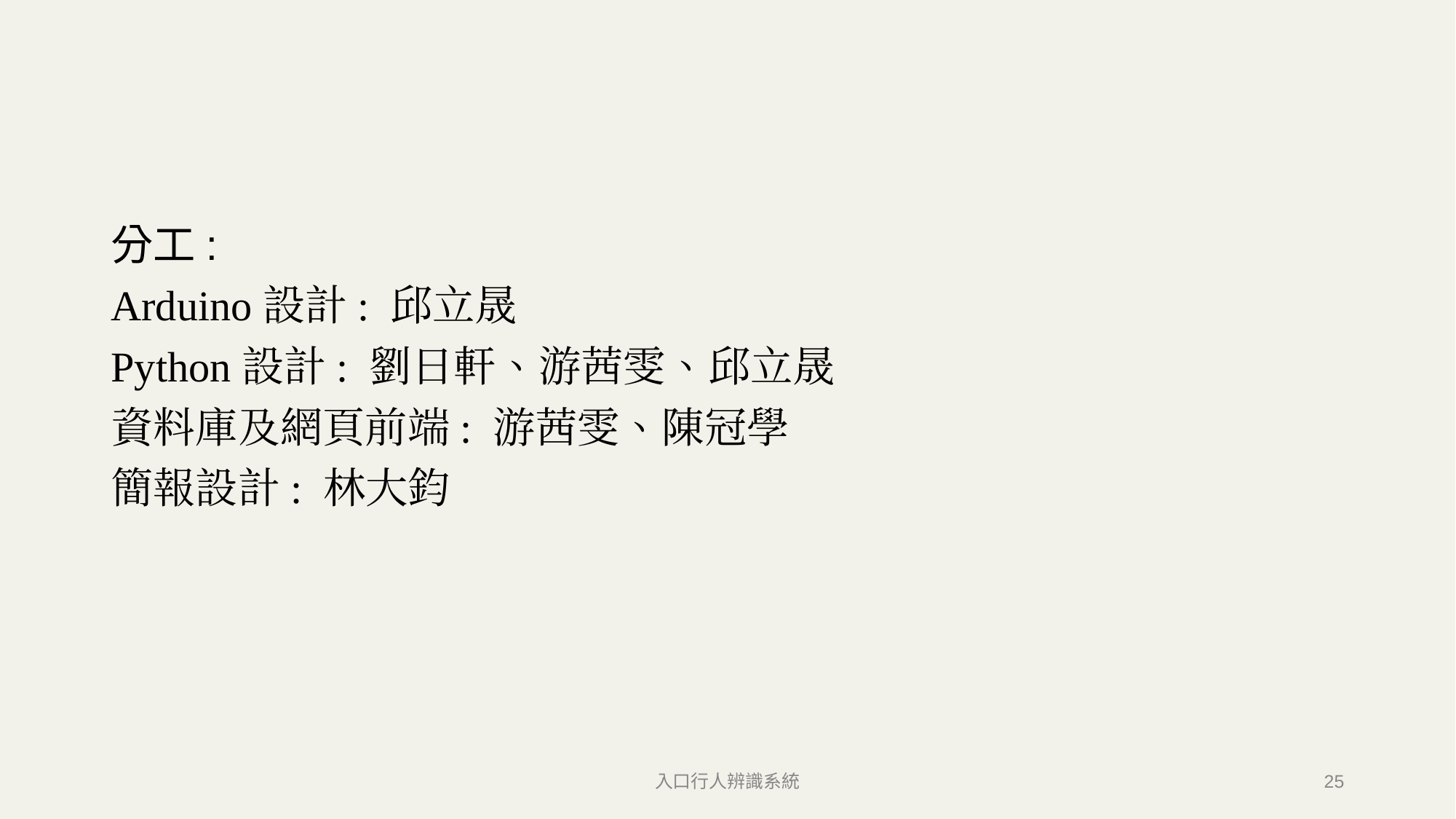

分工:
Arduino設計: 邱立晟
Python設計: 劉日軒、游茜雯、邱立晟
資料庫及網頁前端: 游茜雯、陳冠學
簡報設計: 林大鈞

入口行人辨識系統
25